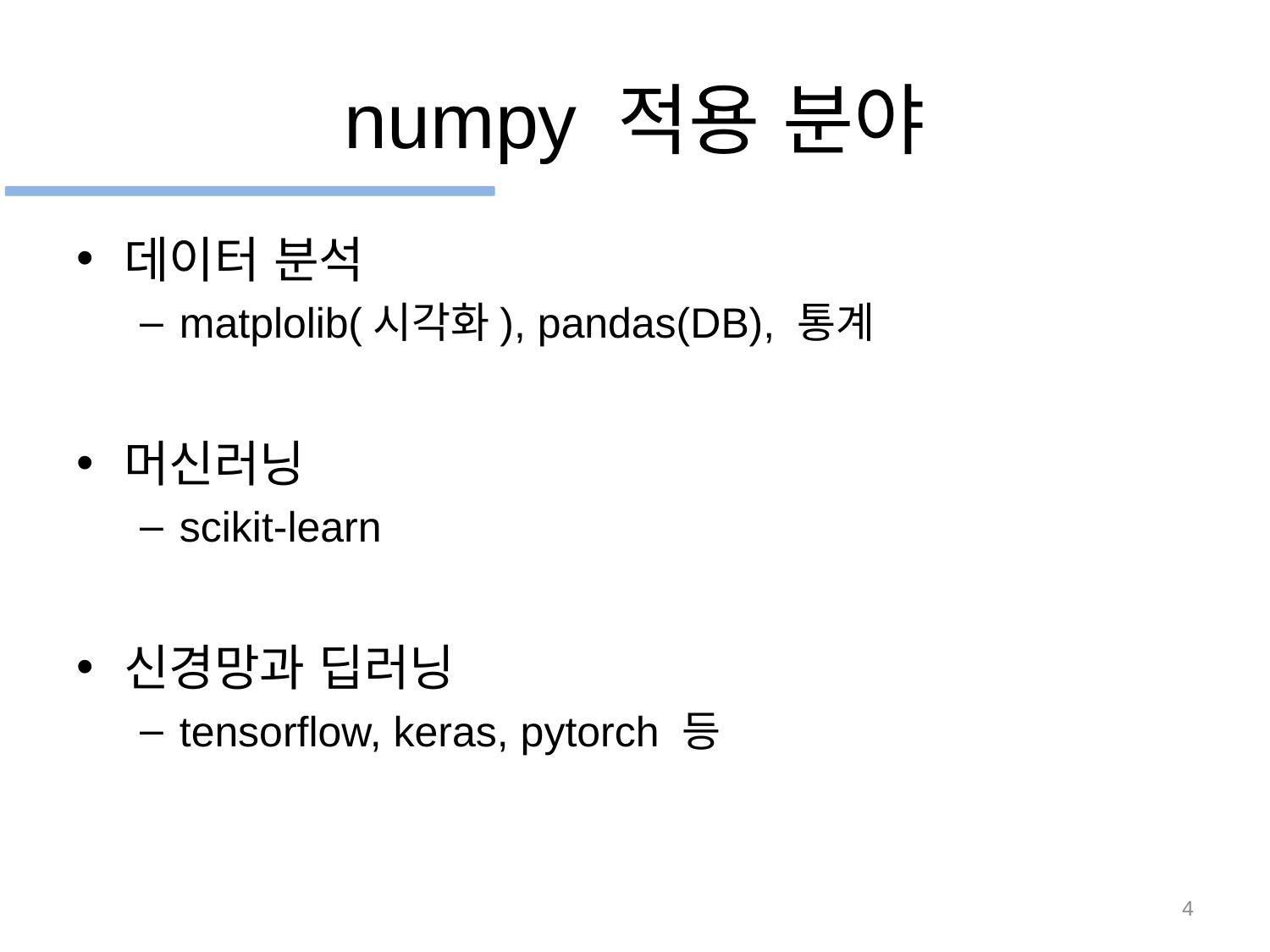

# numpy 적용 분야

데이터 분석
matplolib(시각화), pandas(DB), 통계

머신러닝
scikit-learn

신경망과 딥러닝
tensorflow, keras, pytorch 등
4